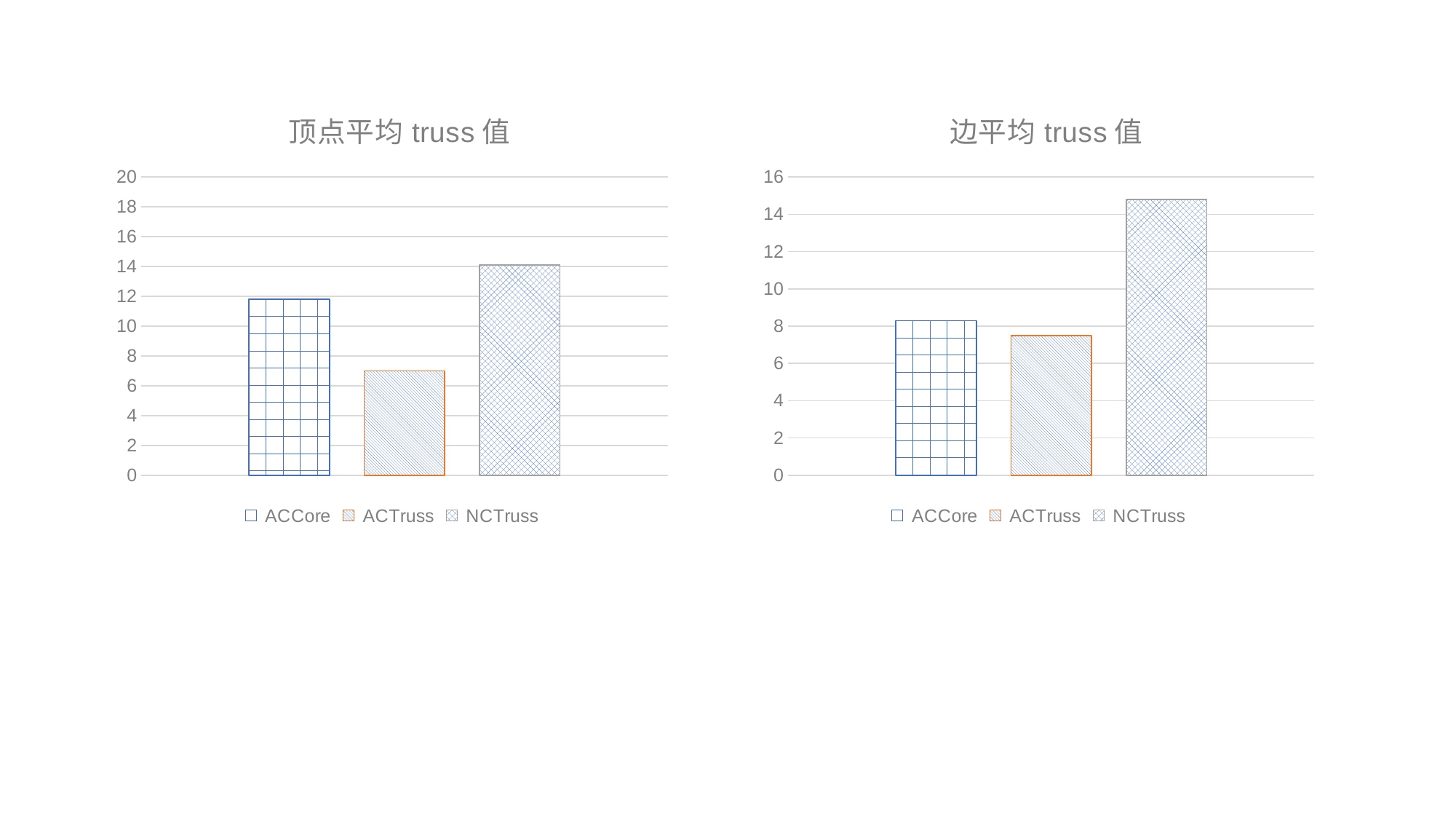

### Chart:  顶点平均truss值

| Category |  ACCore |  ACTruss |  NCTruss |
|---|---|---|---|
|   DBLP | 11.8 | 7.0 | 14.1 |

### Chart:  边平均truss值

| Category |  ACCore |  ACTruss |  NCTruss |
|---|---|---|---|
|   DBLP | 8.3 | 7.5 | 14.8 |